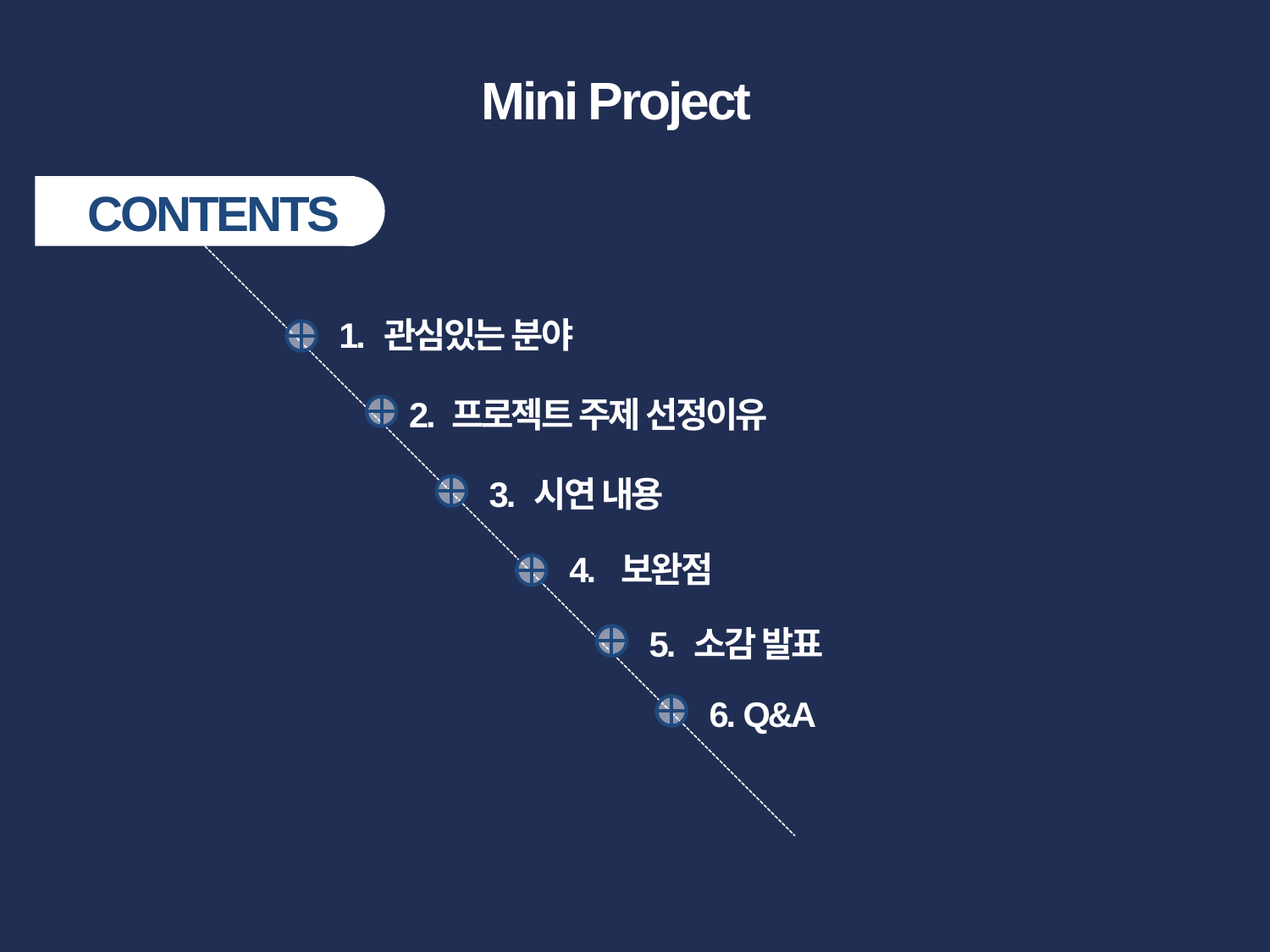

Mini Project

CONTENTS
1. 관심있는 분야

2. 프로젝트 주제 선정이유

3. 시연 내용

4.  보완점

5. 소감 발표

6. Q&A